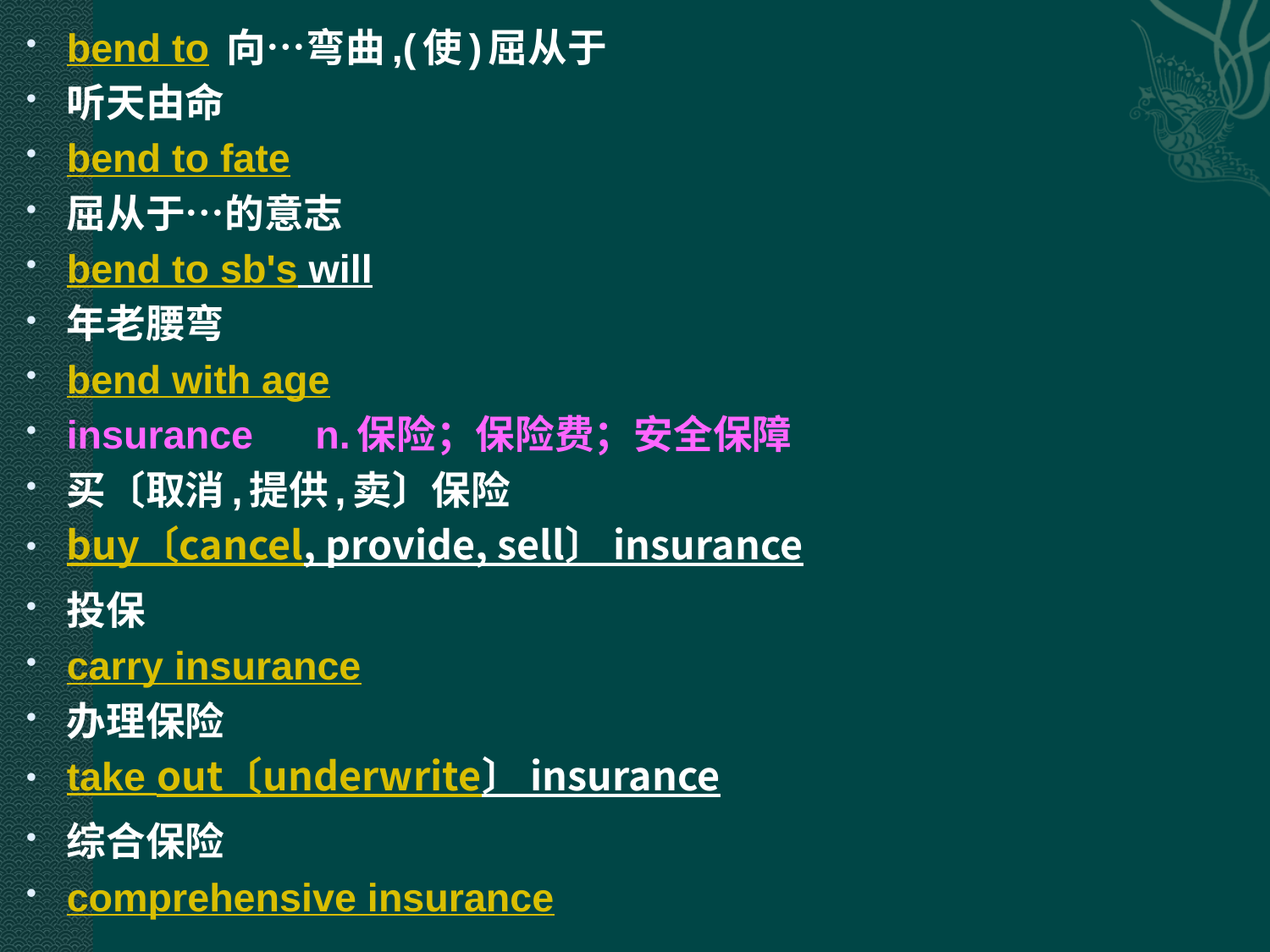

bend to 向…弯曲,(使)屈从于
听天由命
bend to fate
屈从于…的意志
bend to sb's will
年老腰弯
bend with age
insurance　 n.保险；保险费；安全保障
买〔取消,提供,卖〕保险
buy〔cancel, provide, sell〕 insurance
投保
carry insurance
办理保险
take out〔underwrite〕 insurance
综合保险
comprehensive insurance